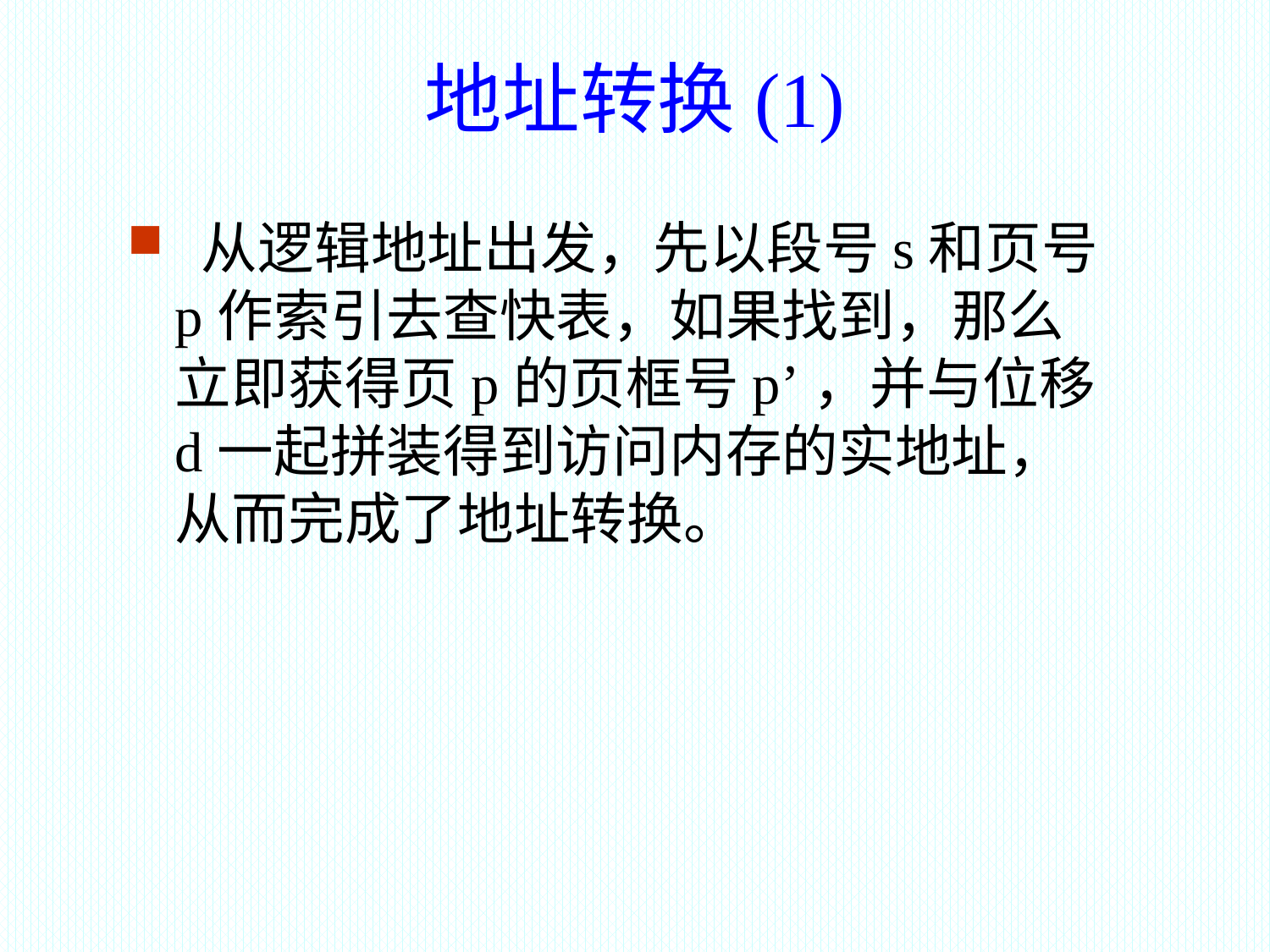

地址转换(1)
 从逻辑地址出发，先以段号s和页号p作索引去查快表，如果找到，那么立即获得页p的页框号p’，并与位移d一起拼装得到访问内存的实地址，从而完成了地址转换。